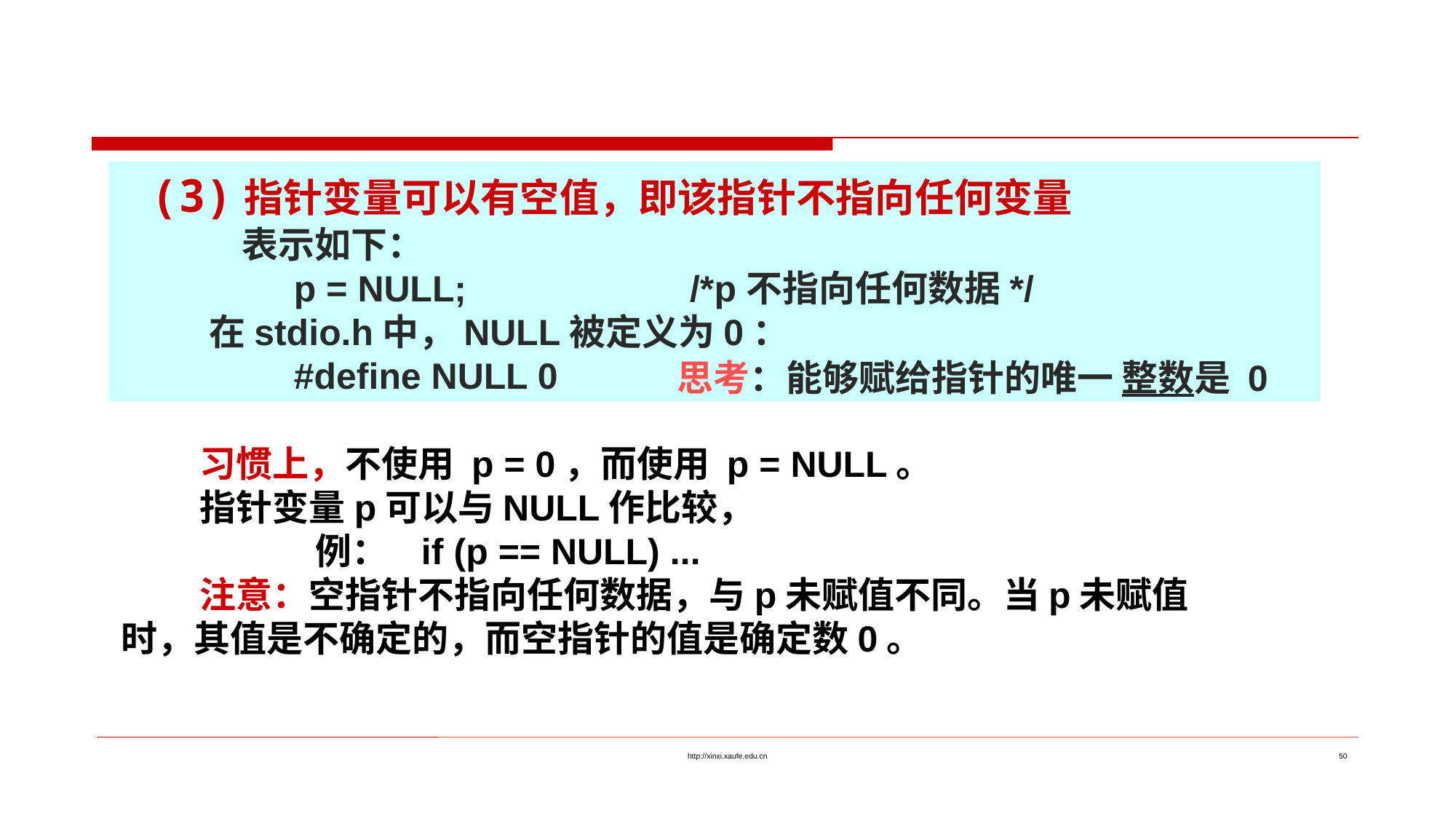

(3)指针变量可以有空值，即该指针不指向任何变量
          表示如下：
              p = NULL;                      /*p不指向任何数据*/
      在stdio.h中，NULL被定义为0：
              #define NULL 0
思考：能够赋给指针的唯一 整数是 0
习惯上，不使用 p = 0，而使用 p = NULL。
指针变量p可以与NULL作比较，
             例：   if (p == NULL) ...
注意：空指针不指向任何数据，与p未赋值不同。当p未赋值时，其值是不确定的，而空指针的值是确定数0。
http://xinxi.xaufe.edu.cn
50